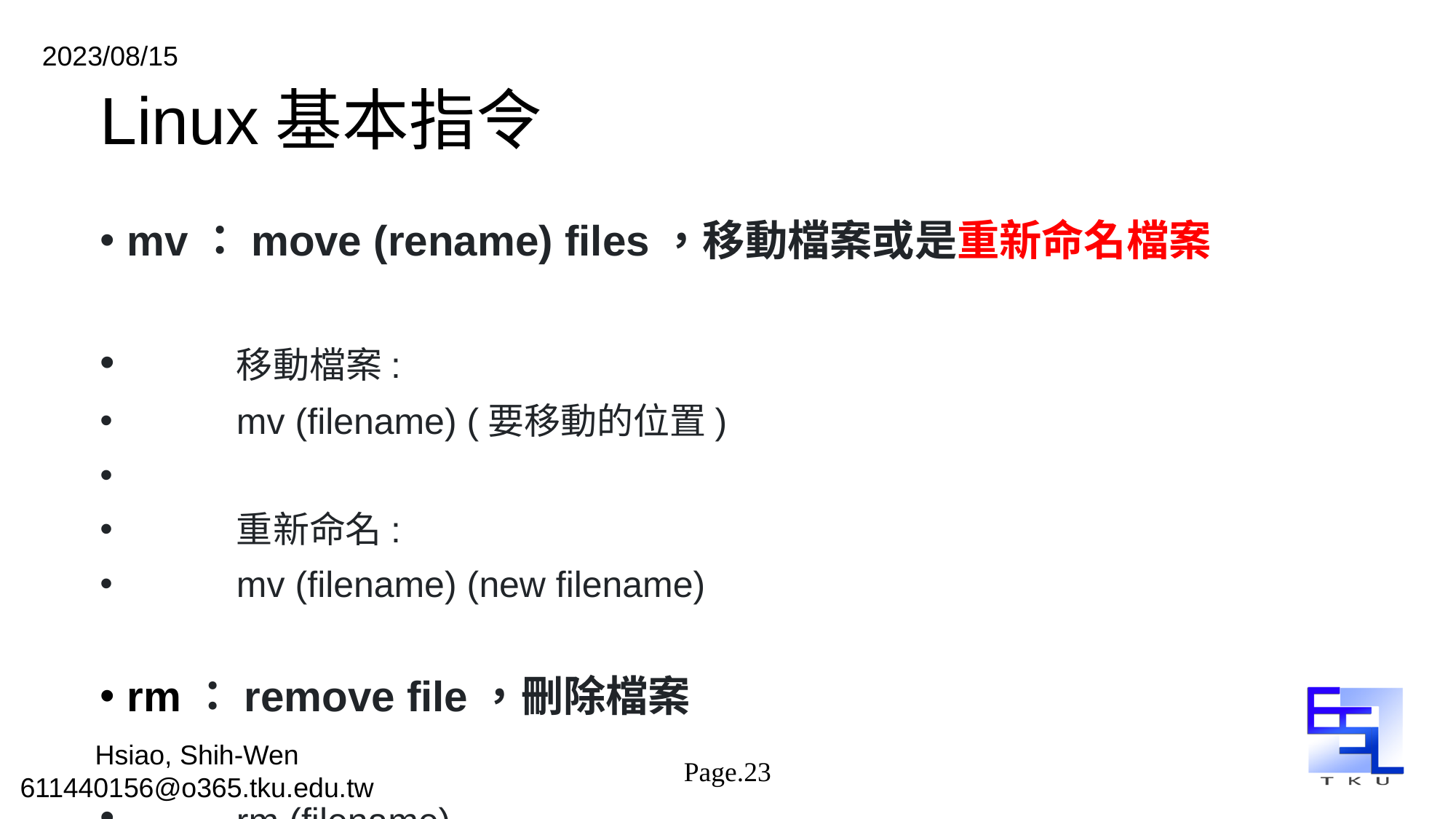

# Linux基本指令
mv：move (rename) files，移動檔案或是重新命名檔案

	移動檔案:
	mv (filename) (要移動的位置)

	重新命名:
	mv (filename) (new filename)

rm：remove file，刪除檔案

	rm (filename)